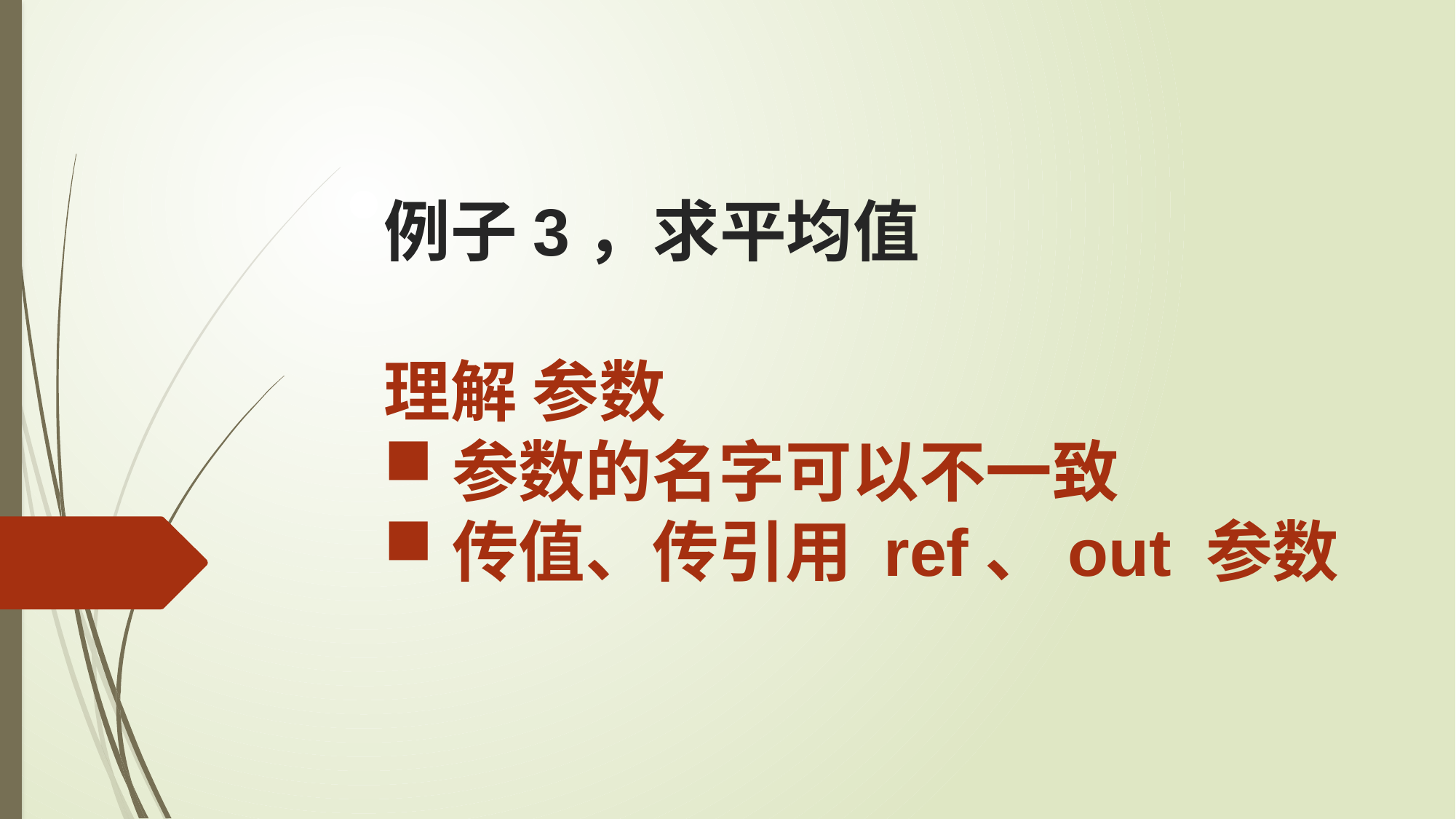

例子3，求平均值

理解 参数
参数的名字可以不一致
传值、传引用 ref、out 参数